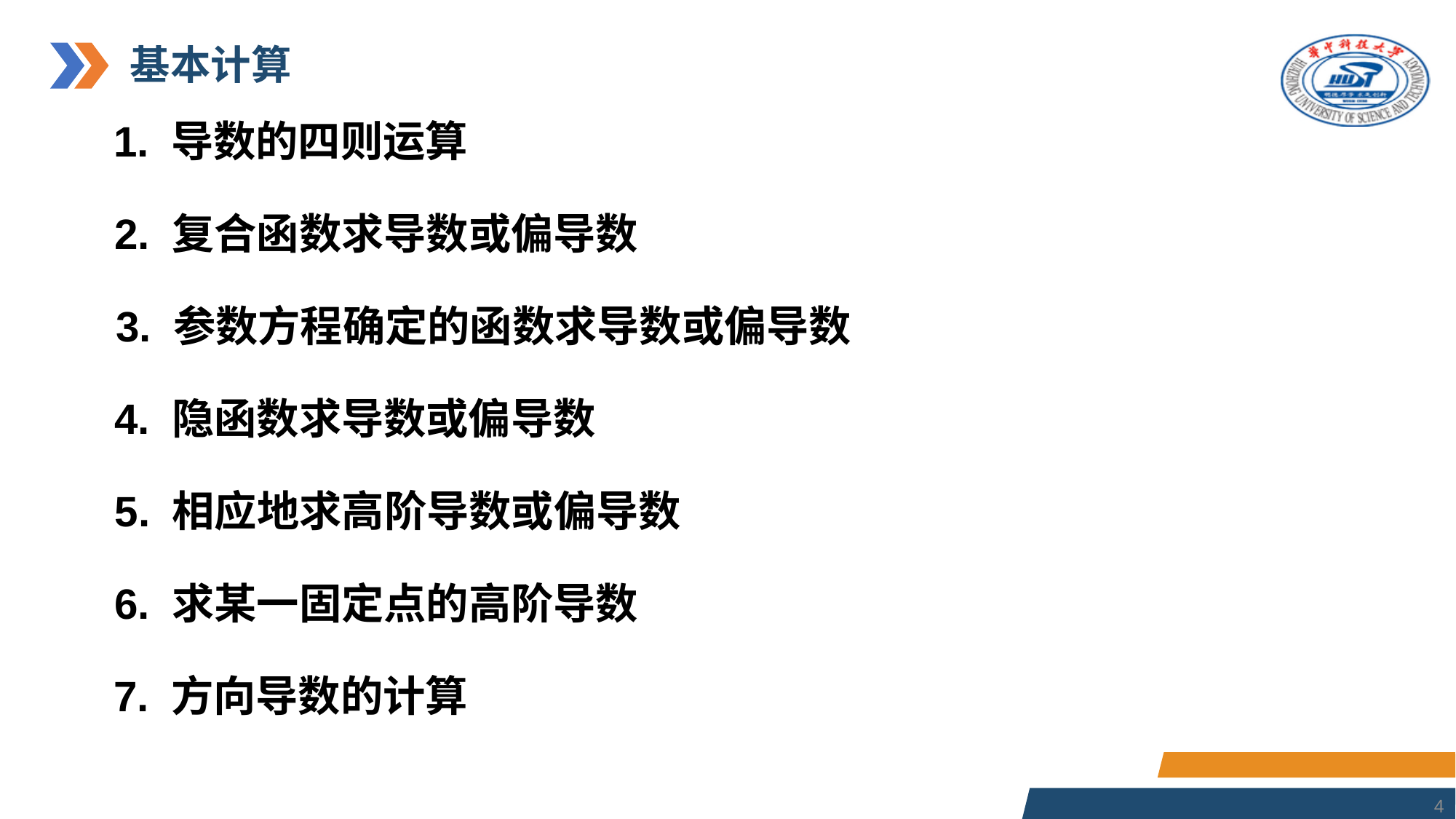

1. 导数的四则运算
2. 复合函数求导数或偏导数
3. 参数方程确定的函数求导数或偏导数
4. 隐函数求导数或偏导数
5. 相应地求高阶导数或偏导数
6. 求某一固定点的高阶导数
7. 方向导数的计算
4